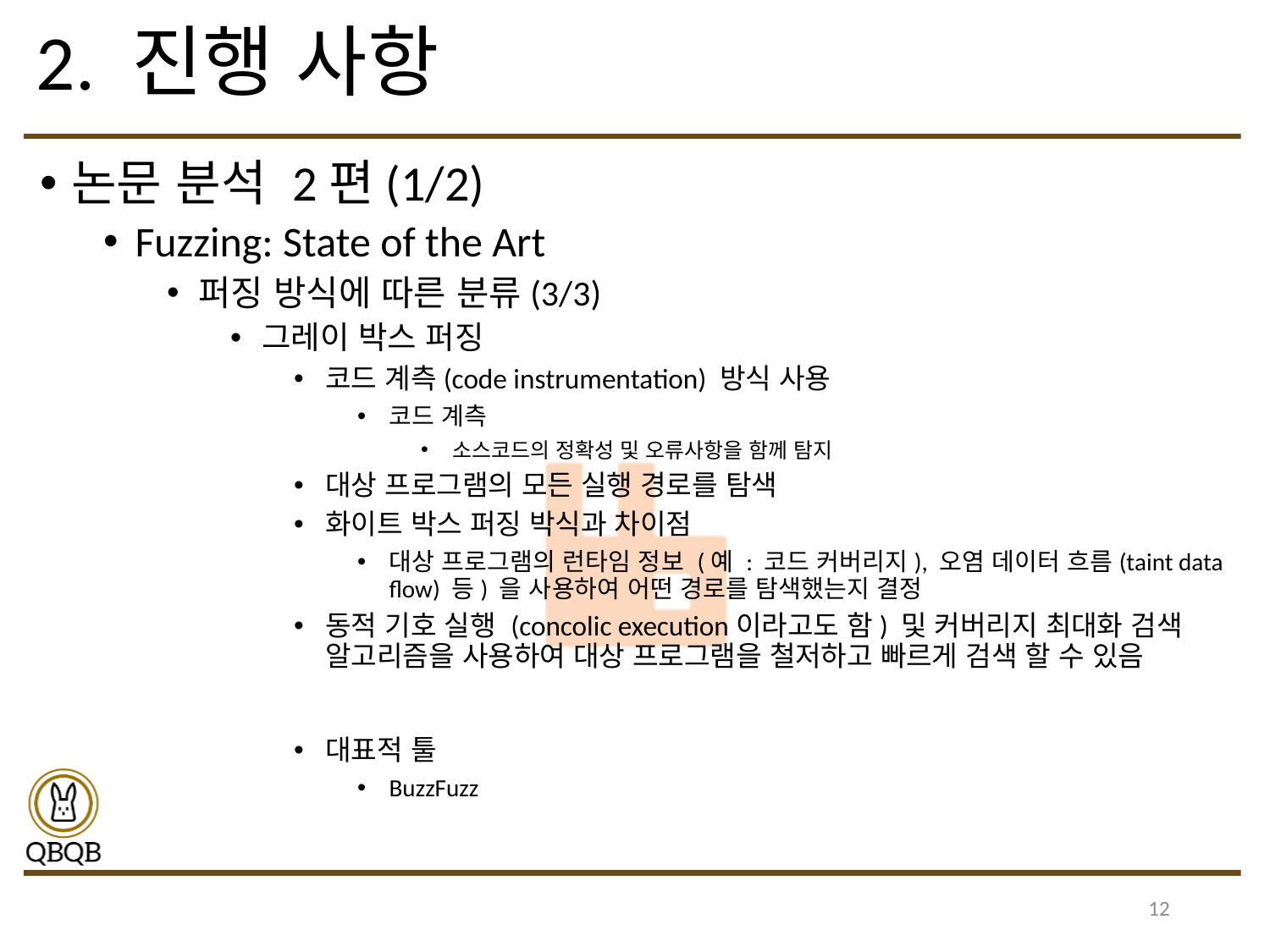

# 2. 진행 사항
논문 분석 2편(1/2)
Fuzzing: State of the Art
퍼징 방식에 따른 분류(3/3)
그레이 박스 퍼징
코드 계측(code instrumentation) 방식 사용
코드 계측
소스코드의 정확성 및 오류사항을 함께 탐지
대상 프로그램의 모든 실행 경로를 탐색
화이트 박스 퍼징 박식과 차이점
대상 프로그램의 런타임 정보 (예 : 코드 커버리지), 오염 데이터 흐름(taint data flow) 등) 을 사용하여 어떤 경로를 탐색했는지 결정
동적 기호 실행 (concolic execution이라고도 함) 및 커버리지 최대화 검색 알고리즘을 사용하여 대상 프로그램을 철저하고 빠르게 검색 할 수 있음

대표적 툴
BuzzFuzz

12